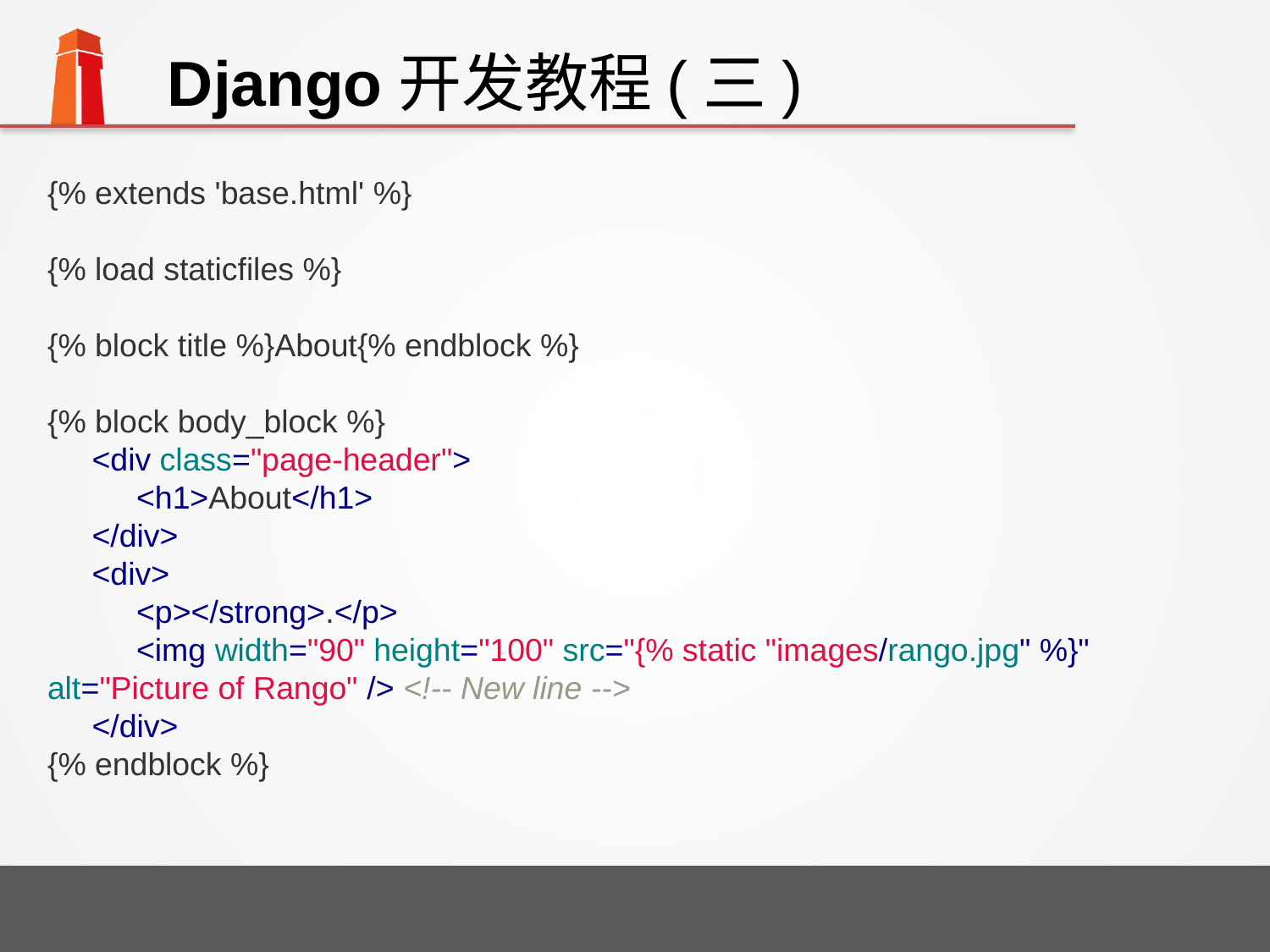

# Django开发教程(三)
{% extends 'base.html' %}

{% load staticfiles %}

{% block title %}About{% endblock %}

{% block body_block %}
     <div class="page-header">
          <h1>About</h1>
     </div>
     <div>
          <p></strong>.</p>
          <img width="90" height="100" src="{% static "images/rango.jpg" %}" alt="Picture of Rango" /> <!-- New line -->
     </div>
{% endblock %}